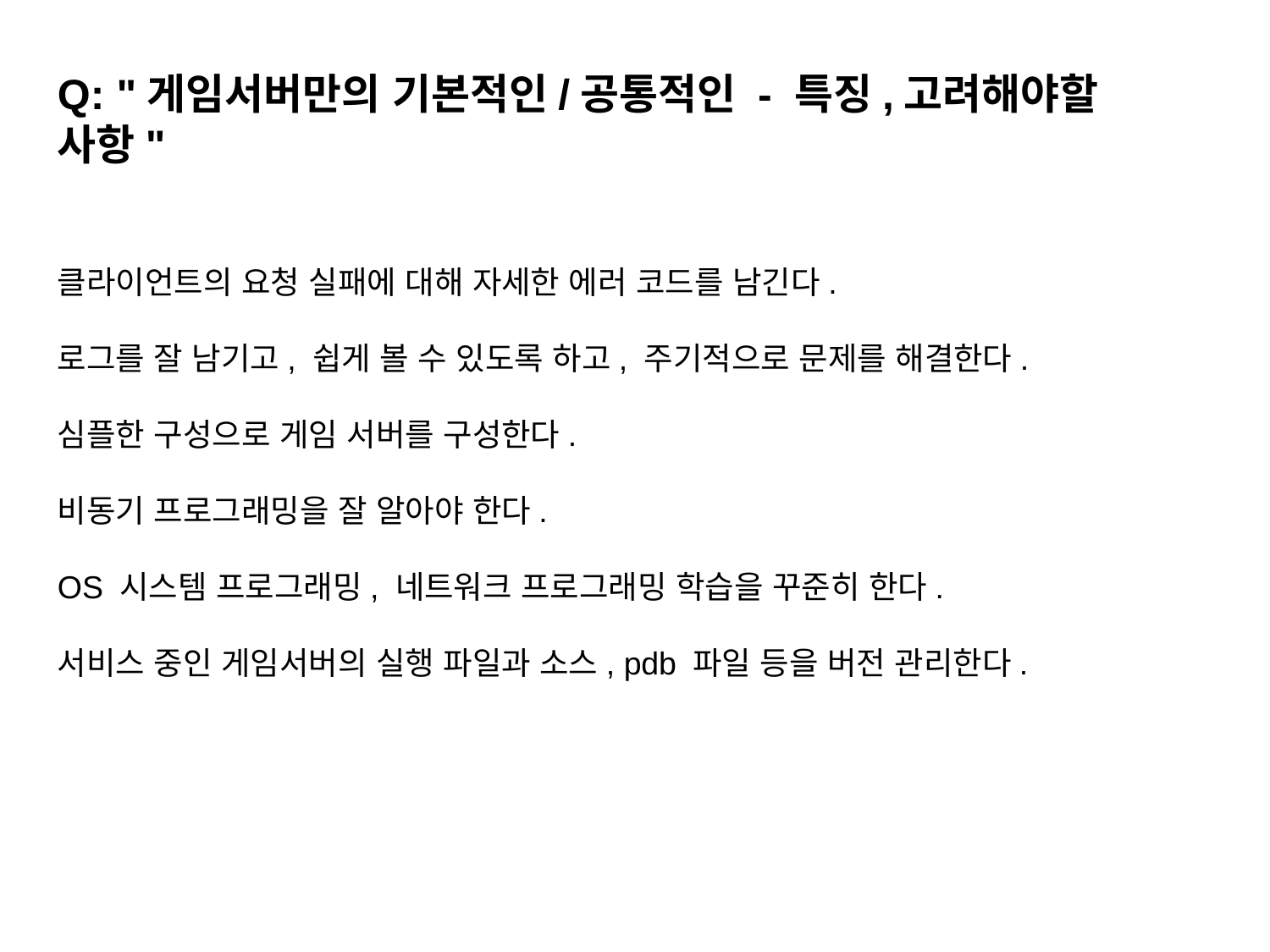

Q: "게임서버만의 기본적인/공통적인 - 특징,고려해야할 사항"
클라이언트의 요청 실패에 대해 자세한 에러 코드를 남긴다.
로그를 잘 남기고, 쉽게 볼 수 있도록 하고, 주기적으로 문제를 해결한다.
심플한 구성으로 게임 서버를 구성한다.
비동기 프로그래밍을 잘 알아야 한다.
OS 시스템 프로그래밍, 네트워크 프로그래밍 학습을 꾸준히 한다.
서비스 중인 게임서버의 실행 파일과 소스, pdb 파일 등을 버전 관리한다.